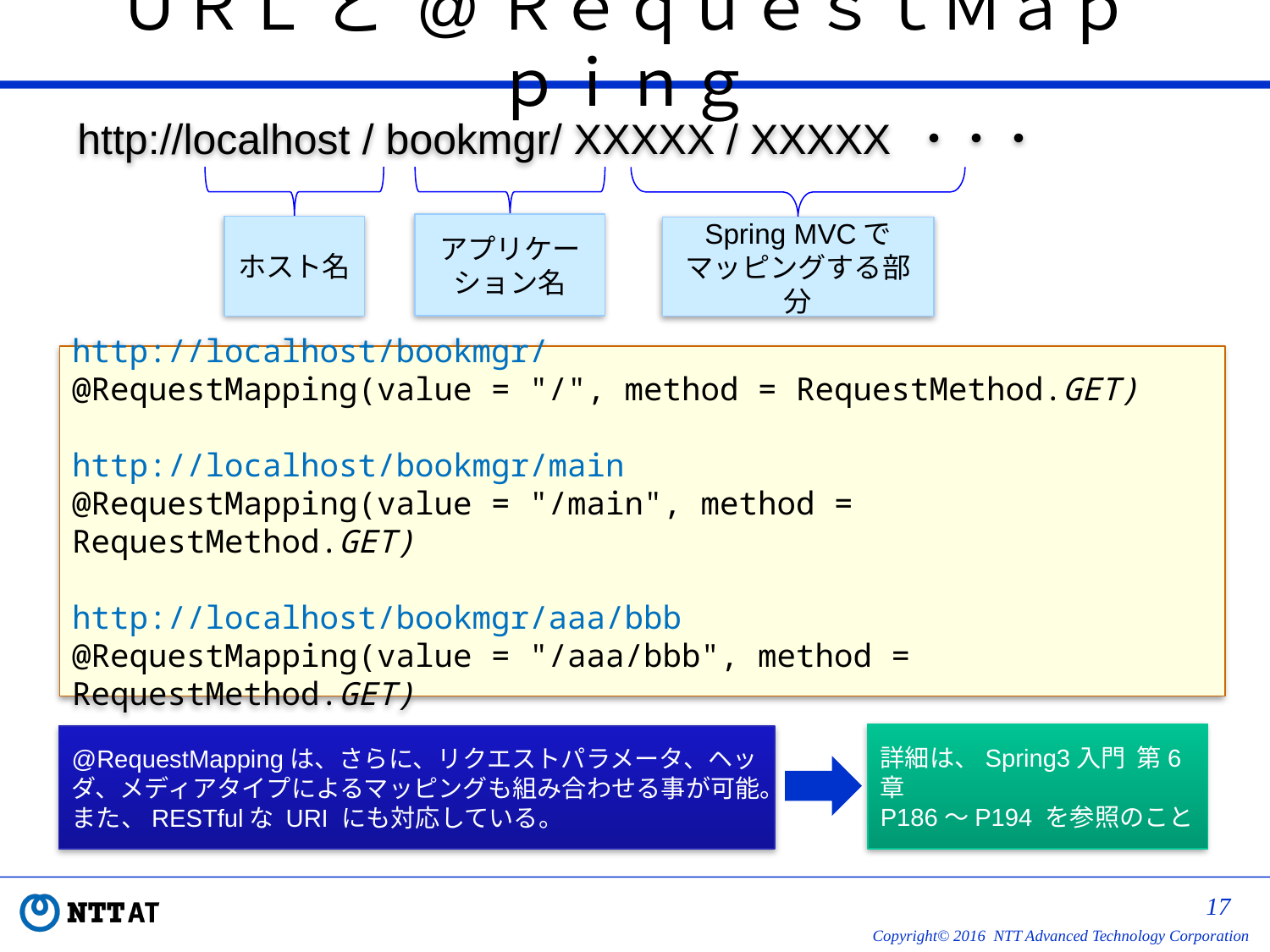

# ＵＲＬ と @ＲｅｑｕｅｓｔＭａｐｐｉｎｇ

http://localhost / bookmgr/ XXXXX / XXXXX ・・・
アプリケーション名
ホスト名
Spring MVCで
マッピングする部分
http://localhost/bookmgr/
@RequestMapping(value = "/", method = RequestMethod.GET)

http://localhost/bookmgr/main
@RequestMapping(value = "/main", method = RequestMethod.GET)

http://localhost/bookmgr/aaa/bbb
@RequestMapping(value = "/aaa/bbb", method = RequestMethod.GET)
詳細は、Spring3入門  第6章
P186～P194 を参照のこと
@RequestMappingは、さらに、リクエストパラメータ、ヘッダ、メディアタイプによるマッピングも組み合わせる事が可能。
また、RESTfulな URI にも対応している。

17